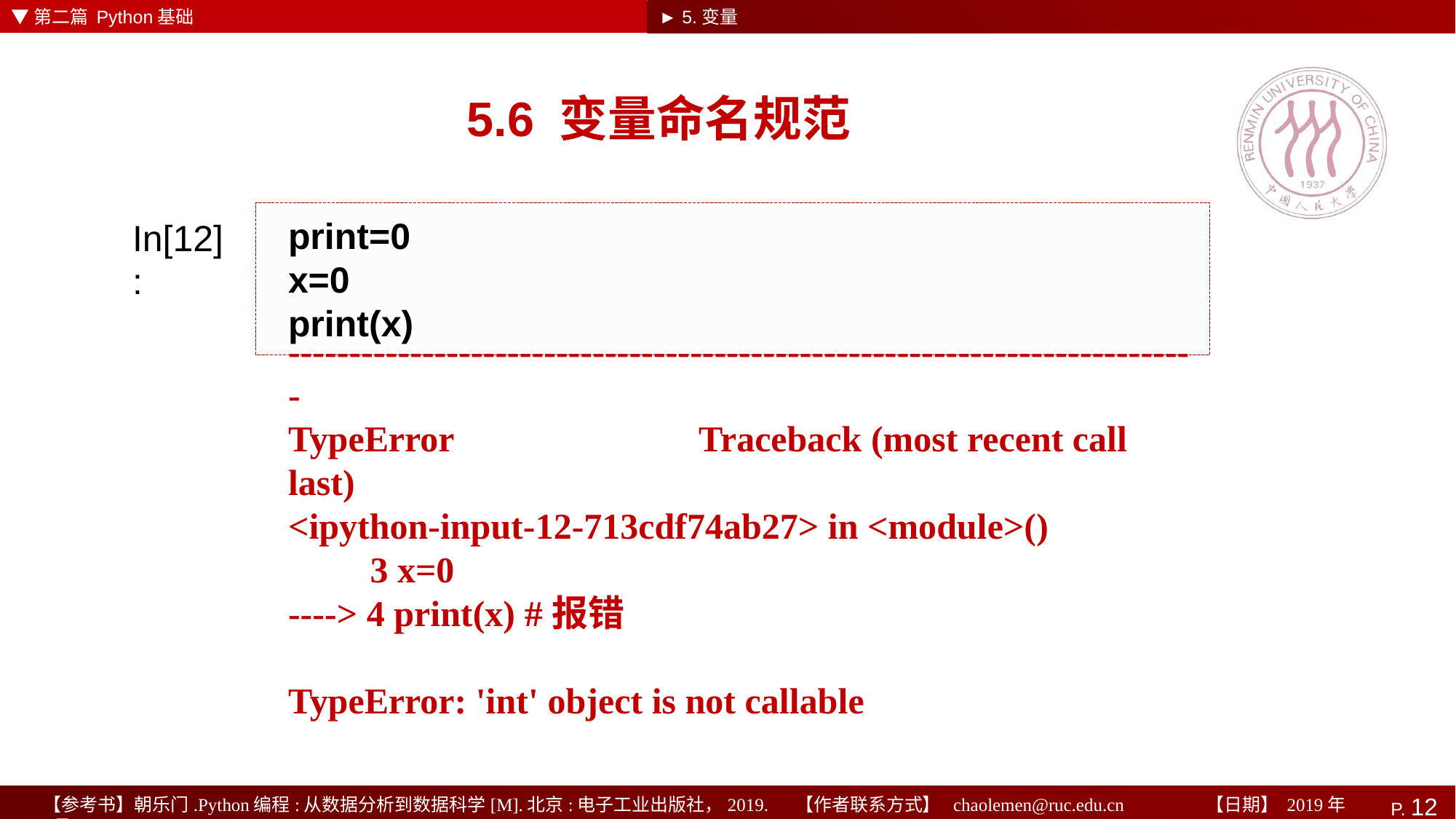

▼第二篇 Python基础
► 5.变量
# 5.6 变量命名规范
print=0
x=0
print(x)
In[12]:
---------------------------------------------------------------------------
TypeError                           Traceback (most recent call last)
<ipython-input-12-713cdf74ab27> in <module>()
         3 x=0
----> 4 print(x) #报错

TypeError: 'int' object is not callable